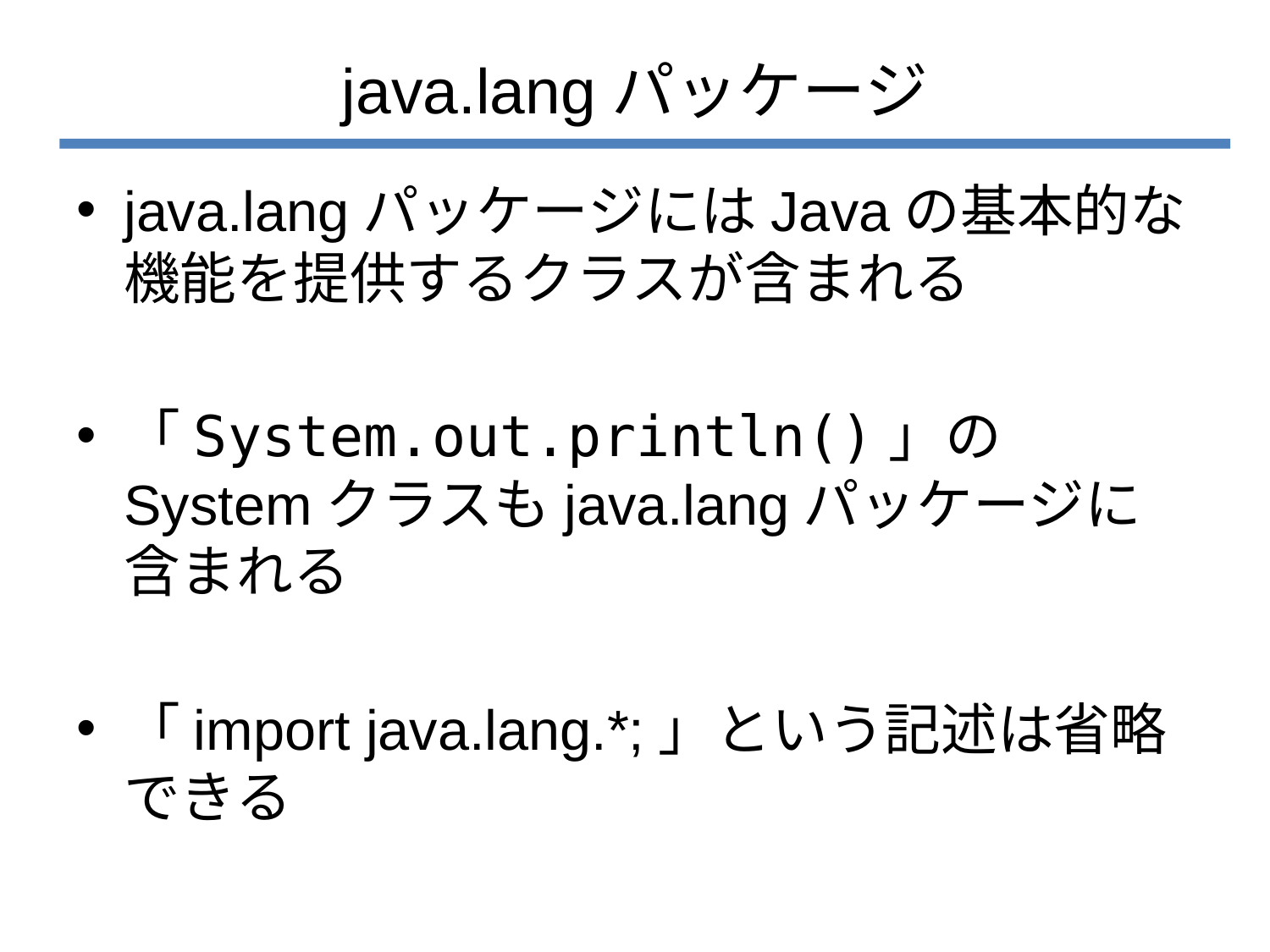

# java.langパッケージ
java.langパッケージにはJavaの基本的な機能を提供するクラスが含まれる

「System.out.println()」のSystemクラスもjava.langパッケージに含まれる

「import java.lang.*;」という記述は省略できる